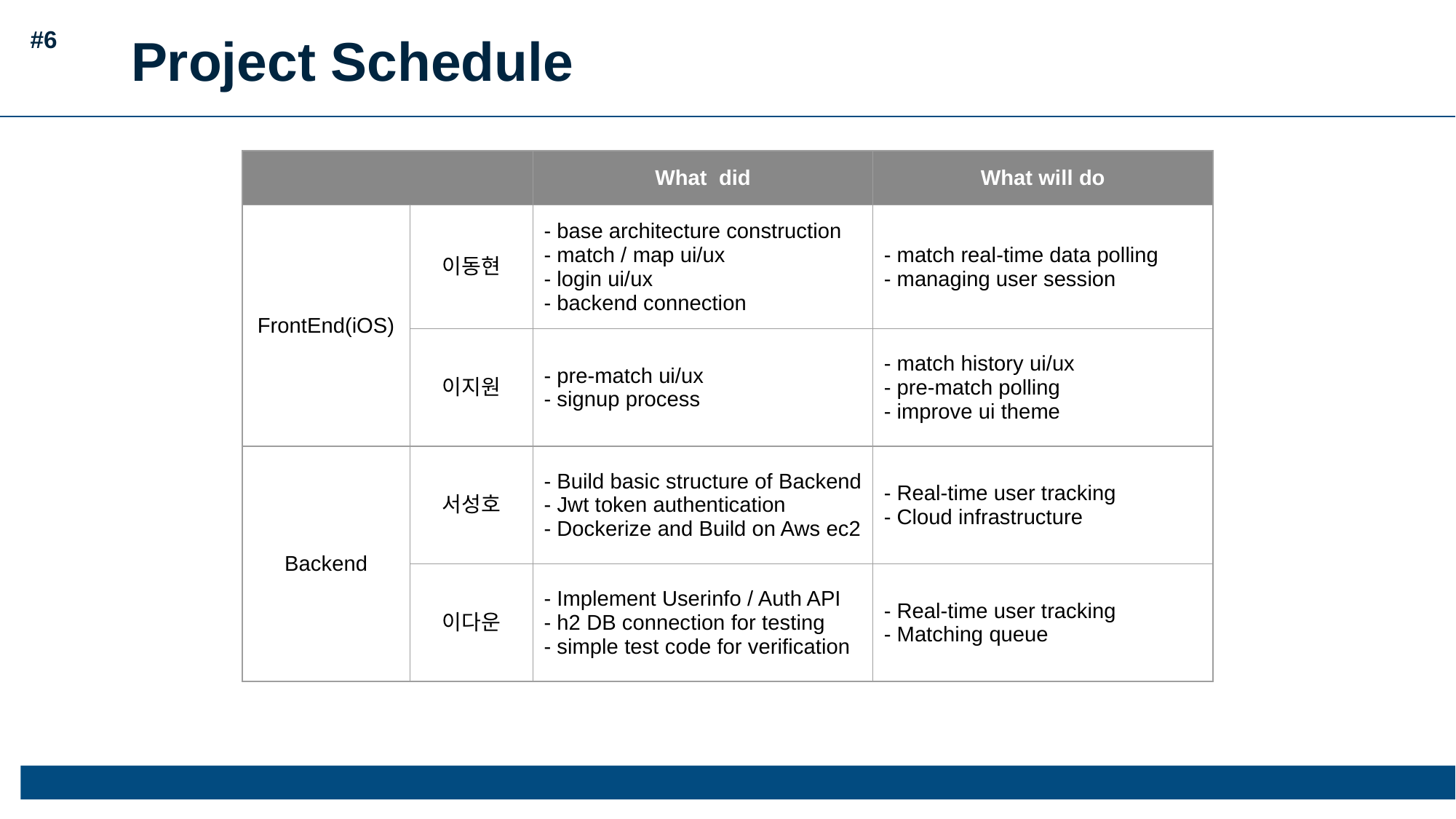

#6
Project Schedule
|  |  | What did | What will do |
| --- | --- | --- | --- |
| FrontEnd(iOS) | 이동현 | - base architecture construction - match / map ui/ux - login ui/ux - backend connection | - match real-time data polling - managing user session |
|  | 이지원 | - pre-match ui/ux - signup process | - match history ui/ux - pre-match polling - improve ui theme |
| Backend | 서성호 | - Build basic structure of Backend - Jwt token authentication - Dockerize and Build on Aws ec2 | - Real-time user tracking - Cloud infrastructure |
|  | 이다운 | - Implement Userinfo / Auth API - h2 DB connection for testing - simple test code for verification | - Real-time user tracking - Matching queue |